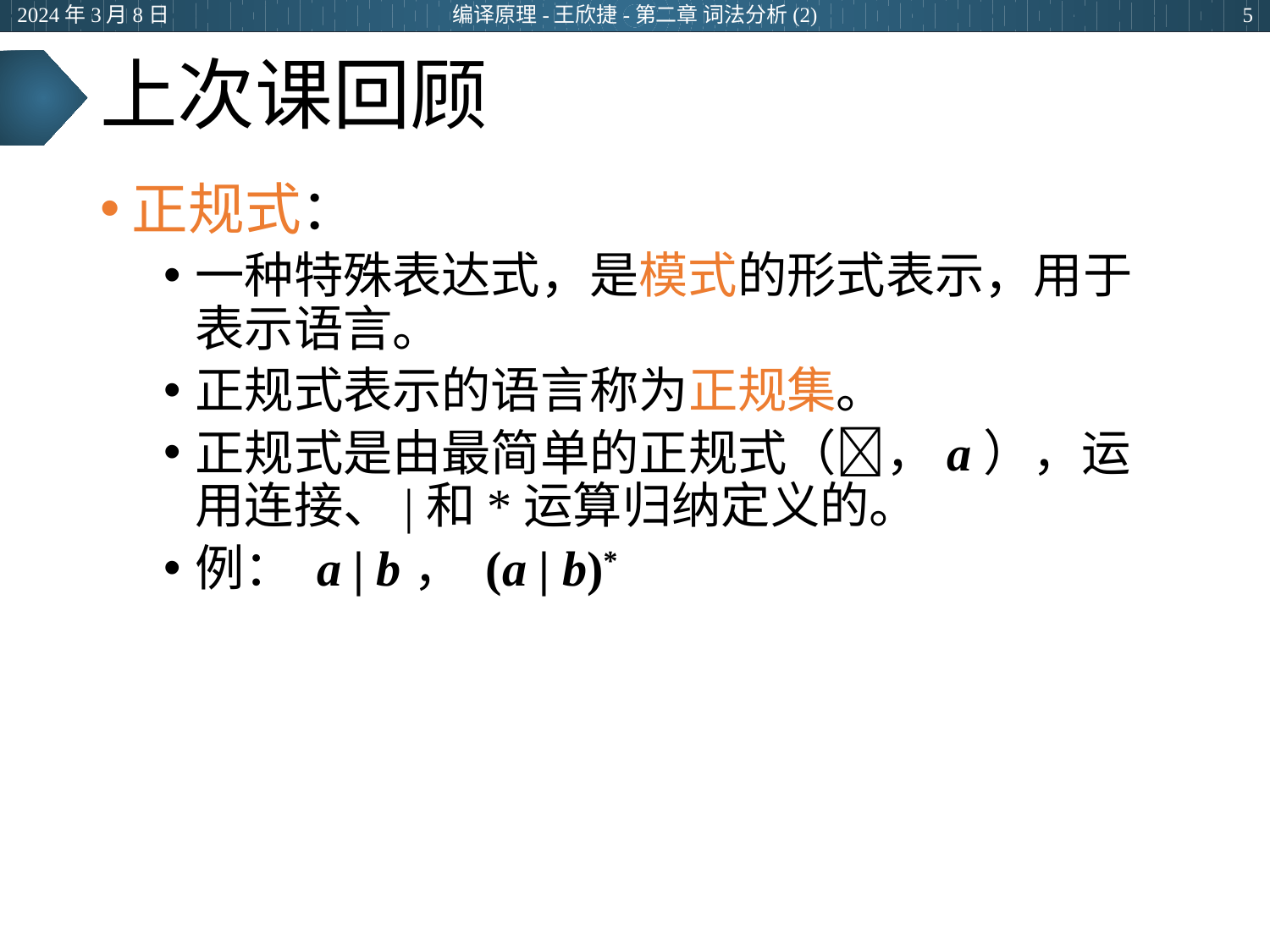

2024年3月8日
编译原理-王欣捷-第二章 词法分析(2)
5
# 上次课回顾
正规式：
一种特殊表达式，是模式的形式表示，用于表示语言。
正规式表示的语言称为正规集。
正规式是由最简单的正规式（ε，a），运用连接、|和*运算归纳定义的。
例： a | b， (a | b)*